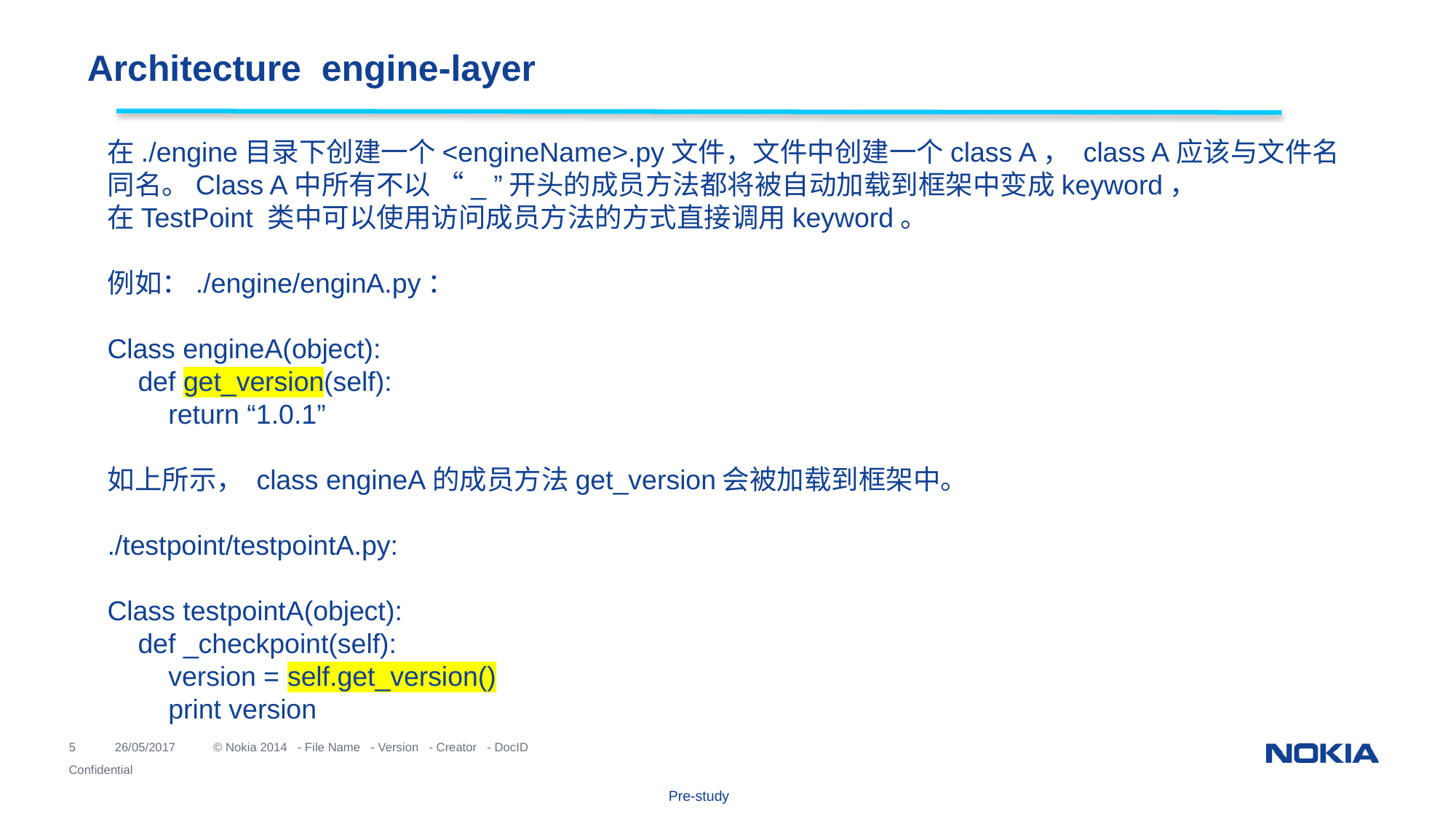

Architecture  engine-layer
在./engine目录下创建一个<engineName>.py文件，文件中创建一个class A， class A应该与文件名
同名。Class A中所有不以 “_ ”开头的成员方法都将被自动加载到框架中变成keyword，
在TestPoint 类中可以使用访问成员方法的方式直接调用keyword。

例如：./engine/enginA.py：

Class engineA(object):
    def get_version(self):
        return “1.0.1”

如上所示， class engineA的成员方法get_version会被加载到框架中。

./testpoint/testpointA.py:

Class testpointA(object):
    def _checkpoint(self):
        version = self.get_version()
        print version
Pre-study